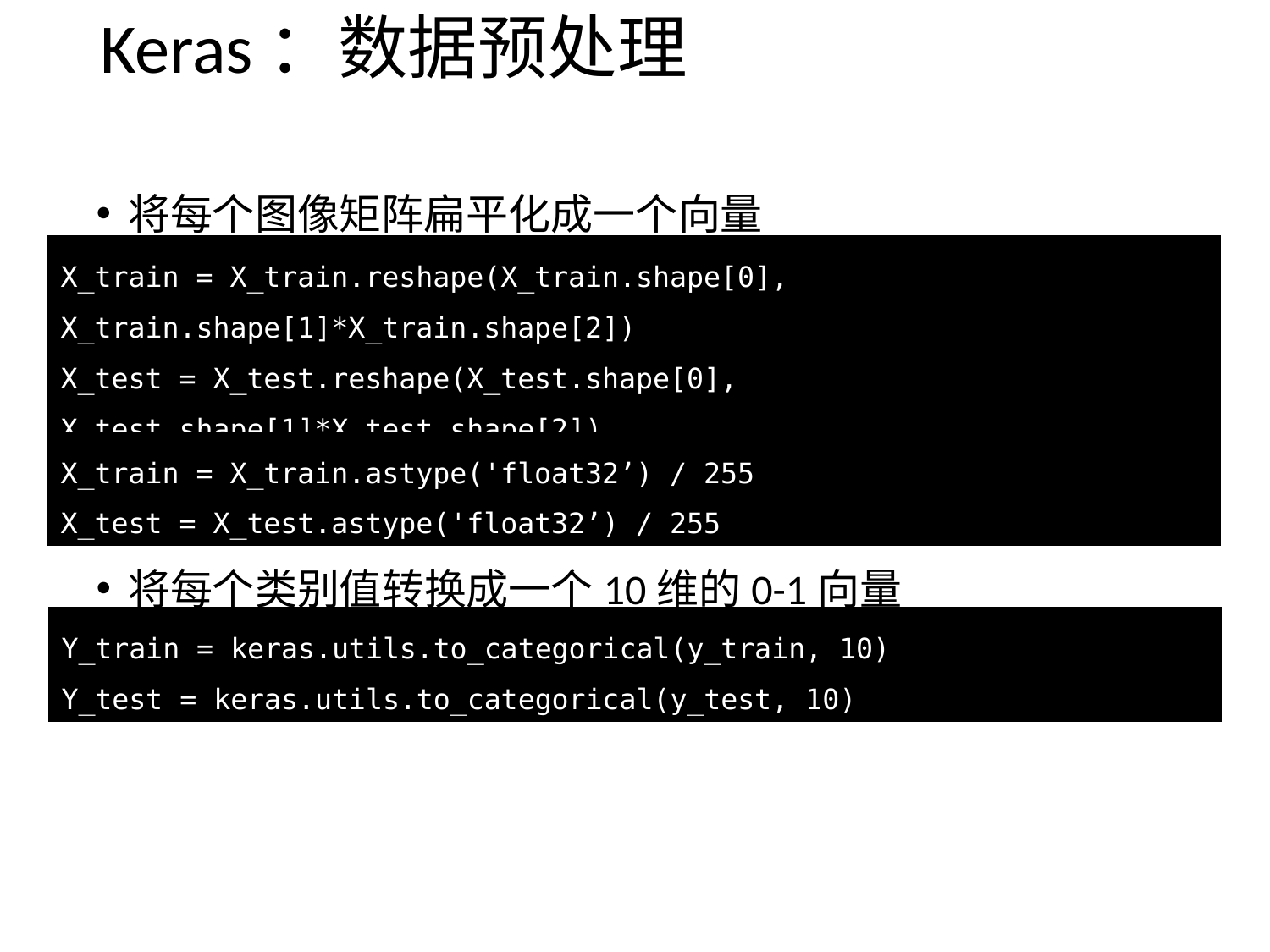

# Keras：数据预处理
将每个图像矩阵扁平化成一个向量

将输入值从[0-255]归一化成[0-1]的值

将每个类别值转换成一个10维的0-1向量
X_train = X_train.reshape(X_train.shape[0], X_train.shape[1]*X_train.shape[2])
X_test = X_test.reshape(X_test.shape[0], X_test.shape[1]*X_test.shape[2])
X_train = X_train.astype('float32’) / 255
X_test = X_test.astype('float32’) / 255
Y_train = keras.utils.to_categorical(y_train, 10)
Y_test = keras.utils.to_categorical(y_test, 10)